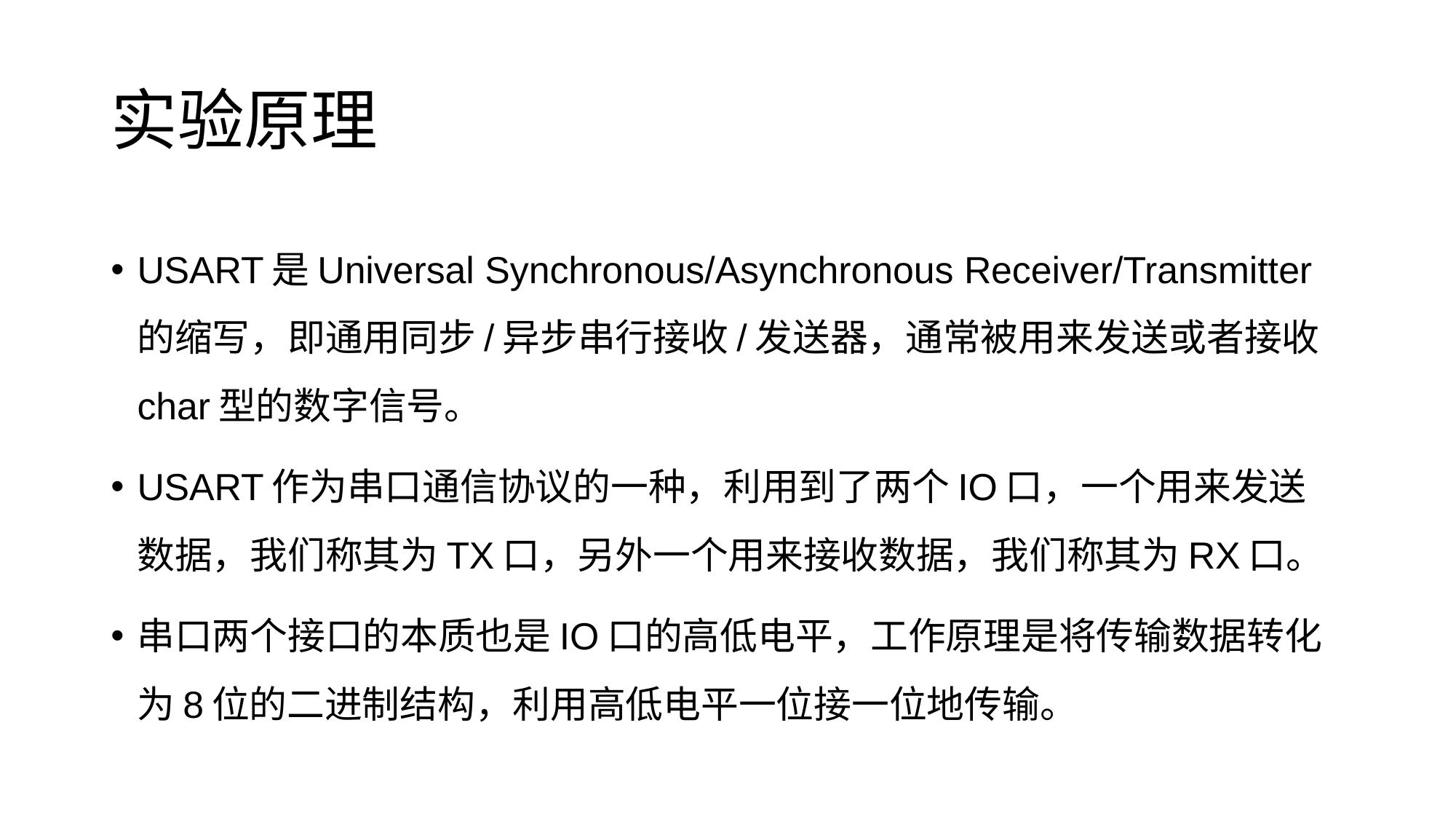

# 实验原理
USART是Universal Synchronous/Asynchronous Receiver/Transmitter的缩写，即通用同步/异步串行接收/发送器，通常被用来发送或者接收char型的数字信号。
USART作为串口通信协议的一种，利用到了两个IO口，一个用来发送数据，我们称其为TX口，另外一个用来接收数据，我们称其为RX口。
串口两个接口的本质也是IO口的高低电平，工作原理是将传输数据转化为8位的二进制结构，利用高低电平一位接一位地传输。